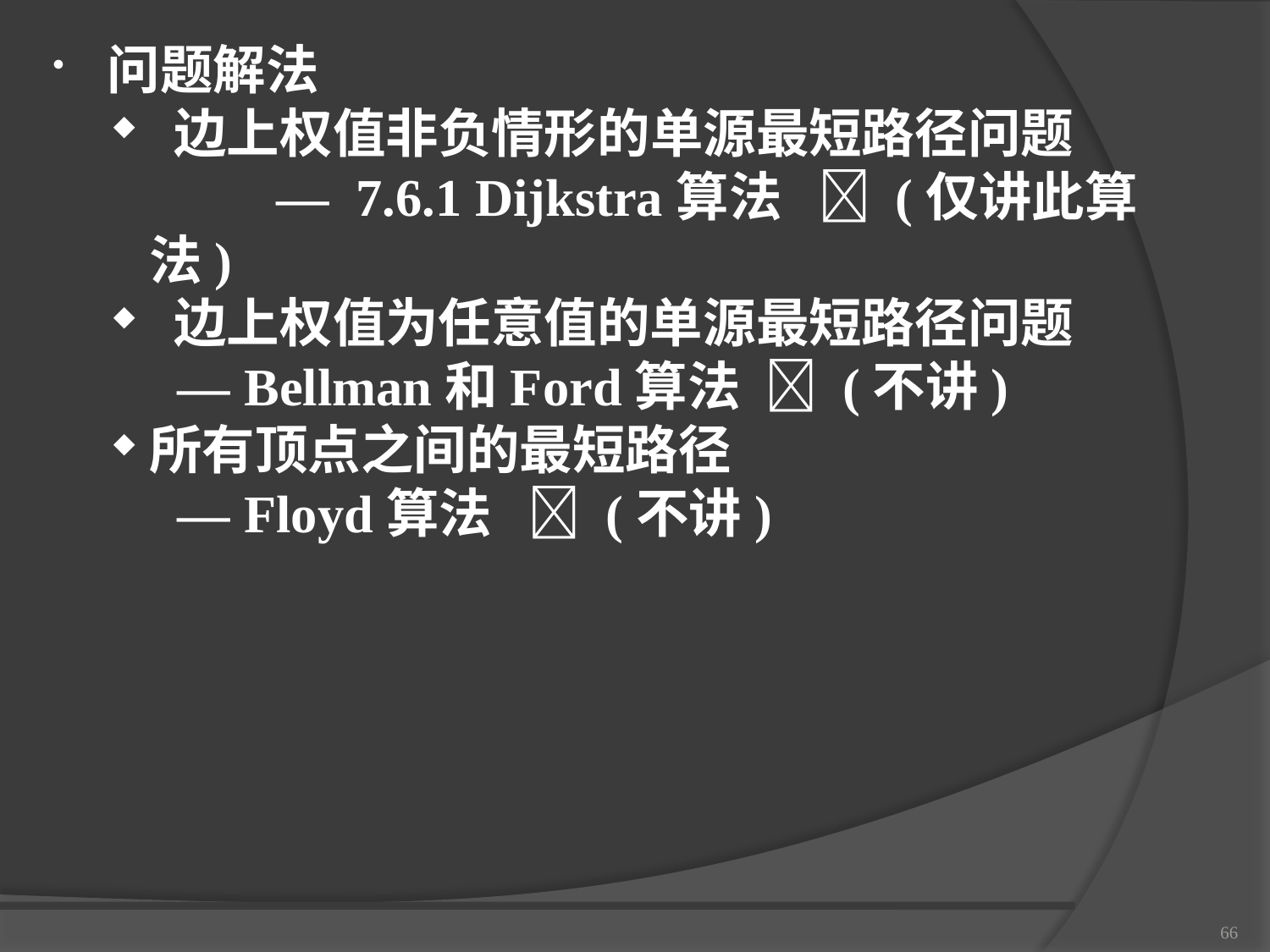

问题解法
 边上权值非负情形的单源最短路径问题
		—  7.6.1 Dijkstra算法   √ (仅讲此算法)
 边上权值为任意值的单源最短路径问题
     — Bellman和Ford算法  × (不讲)
所有顶点之间的最短路径
     — Floyd算法   × (不讲)

66